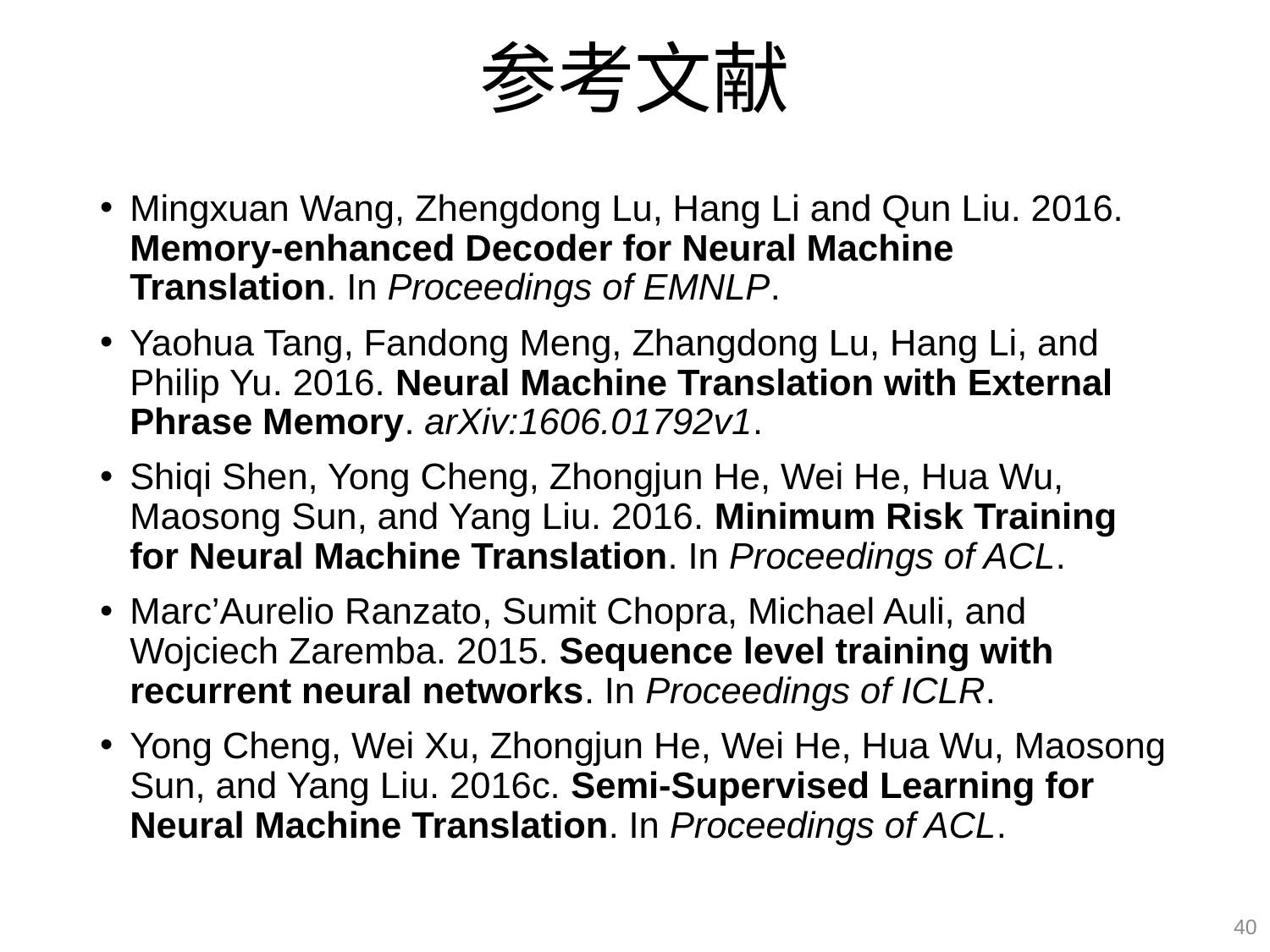

# 参考文献
Mingxuan Wang, Zhengdong Lu, Hang Li and Qun Liu. 2016. Memory-enhanced Decoder for Neural Machine Translation. In Proceedings of EMNLP.
Yaohua Tang, Fandong Meng, Zhangdong Lu, Hang Li, and Philip Yu. 2016. Neural Machine Translation with External Phrase Memory. arXiv:1606.01792v1.
Shiqi Shen, Yong Cheng, Zhongjun He, Wei He, Hua Wu, Maosong Sun, and Yang Liu. 2016. Minimum Risk Training for Neural Machine Translation. In Proceedings of ACL.
Marc’Aurelio Ranzato, Sumit Chopra, Michael Auli, and Wojciech Zaremba. 2015. Sequence level training with recurrent neural networks. In Proceedings of ICLR.
Yong Cheng, Wei Xu, Zhongjun He, Wei He, Hua Wu, Maosong Sun, and Yang Liu. 2016c. Semi-Supervised Learning for Neural Machine Translation. In Proceedings of ACL.

40